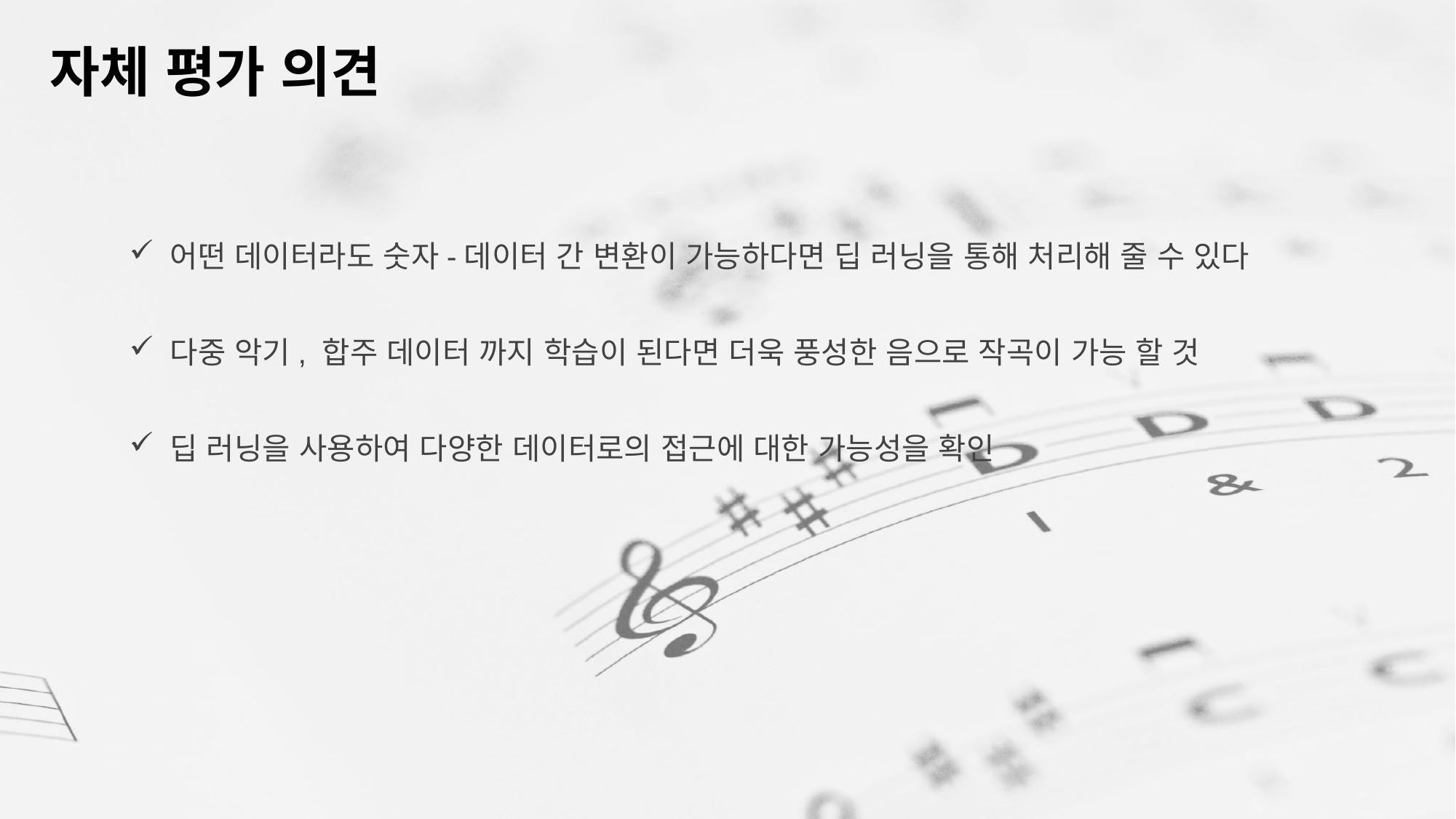

자체 평가 의견
어떤 데이터라도 숫자-데이터 간 변환이 가능하다면 딥 러닝을 통해 처리해 줄 수 있다

다중 악기, 합주 데이터 까지 학습이 된다면 더욱 풍성한 음으로 작곡이 가능 할 것

딥 러닝을 사용하여 다양한 데이터로의 접근에 대한 가능성을 확인